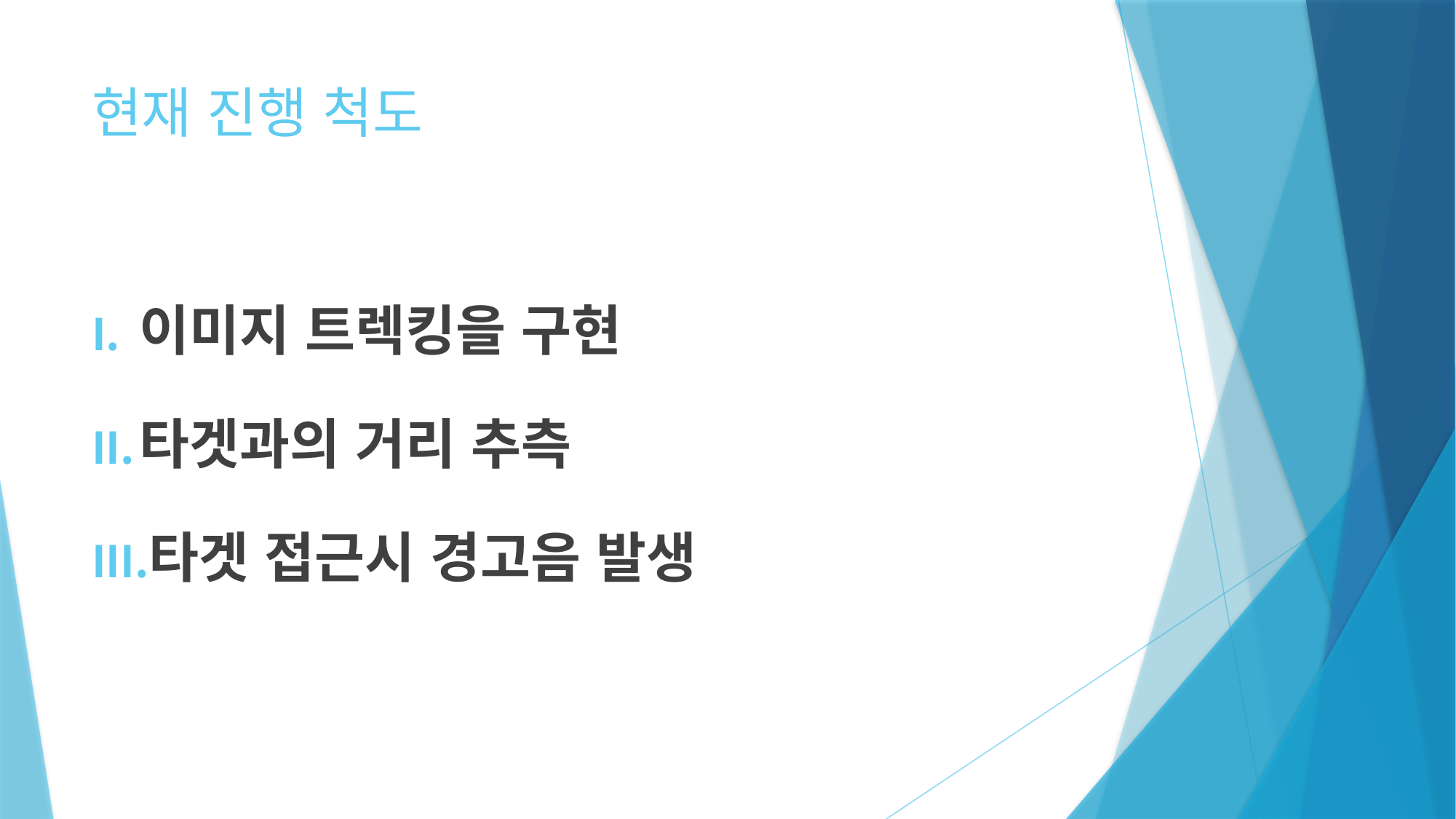

# 현재 진행 척도
이미지 트렉킹을 구현
타겟과의 거리 추측
타겟 접근시 경고음 발생